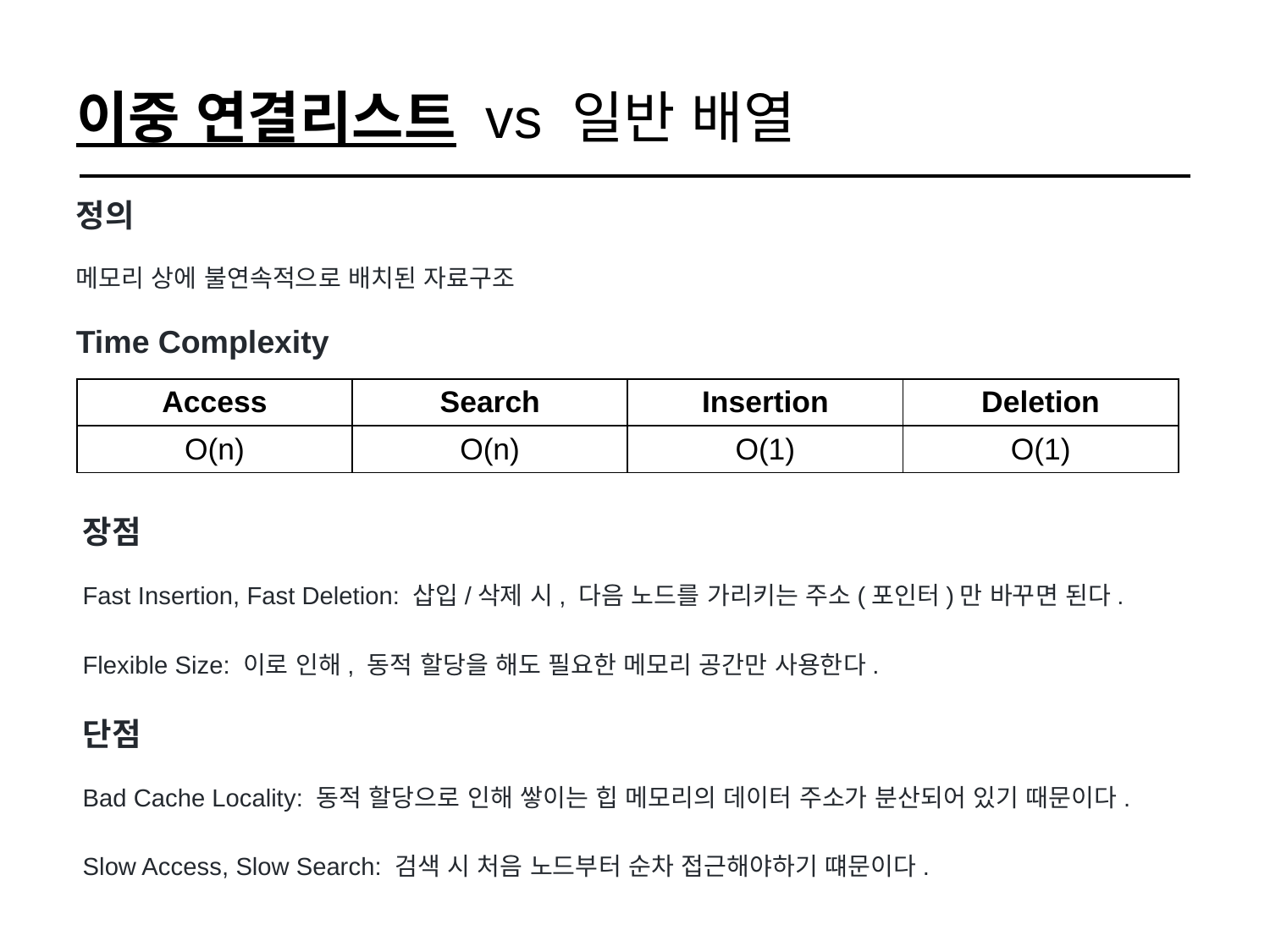

# 이중 연결리스트 vs 일반 배열
정의
메모리 상에 불연속적으로 배치된 자료구조
Time Complexity
| Access | Search | Insertion | Deletion |
| --- | --- | --- | --- |
| O(n) | O(n) | O(1) | O(1) |
장점
Fast Insertion, Fast Deletion: 삽입/삭제 시, 다음 노드를 가리키는 주소(포인터)만 바꾸면 된다.

Flexible Size: 이로 인해, 동적 할당을 해도 필요한 메모리 공간만 사용한다.
단점
Bad Cache Locality: 동적 할당으로 인해 쌓이는 힙 메모리의 데이터 주소가 분산되어 있기 때문이다.

Slow Access, Slow Search: 검색 시 처음 노드부터 순차 접근해야하기 떄문이다.